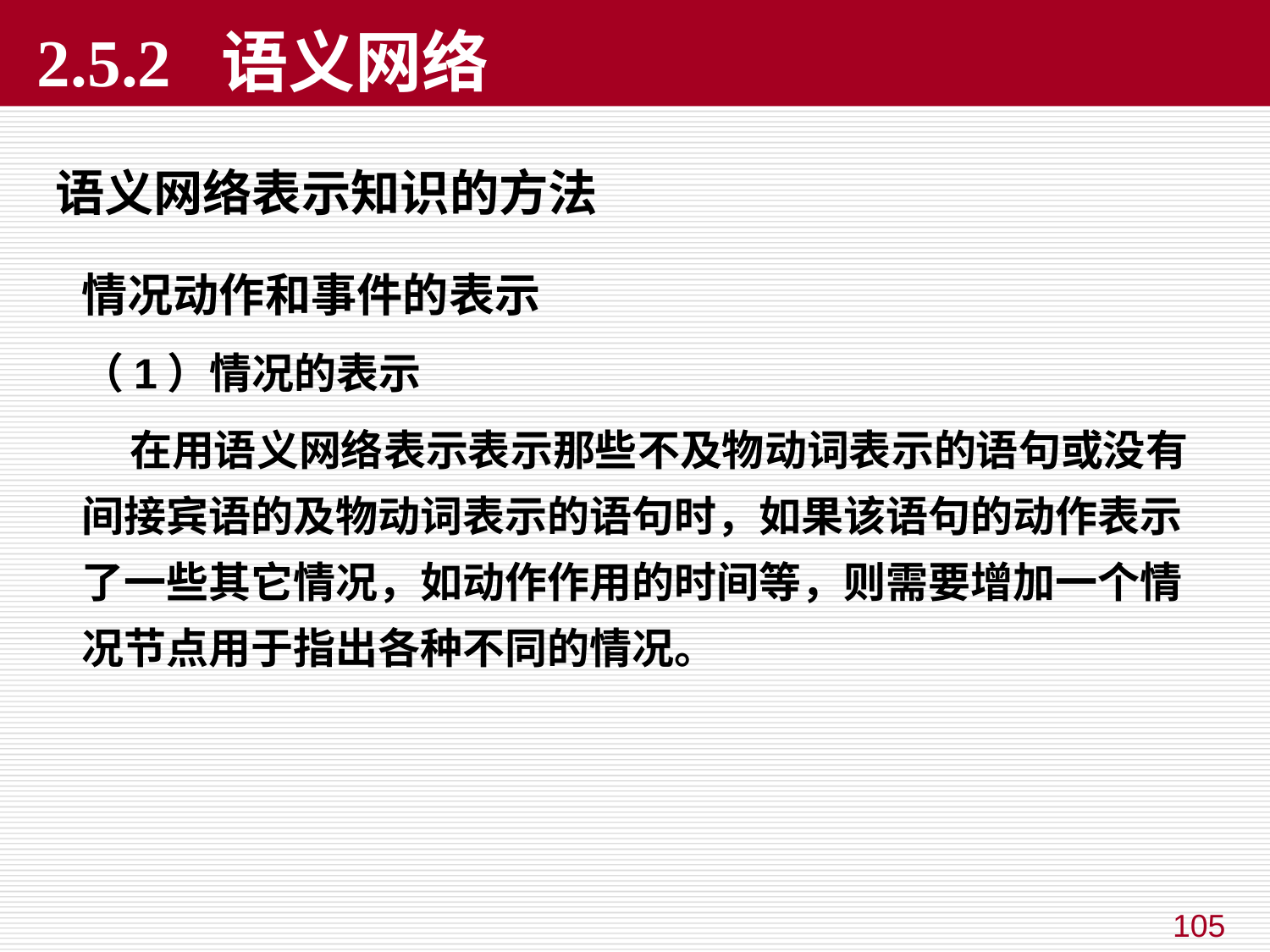

# 2.5.2  语义网络
语义网络表示知识的方法
情况动作和事件的表示
（1）情况的表示
    在用语义网络表示表示那些不及物动词表示的语句或没有间接宾语的及物动词表示的语句时，如果该语句的动作表示了一些其它情况，如动作作用的时间等，则需要增加一个情况节点用于指出各种不同的情况。
105